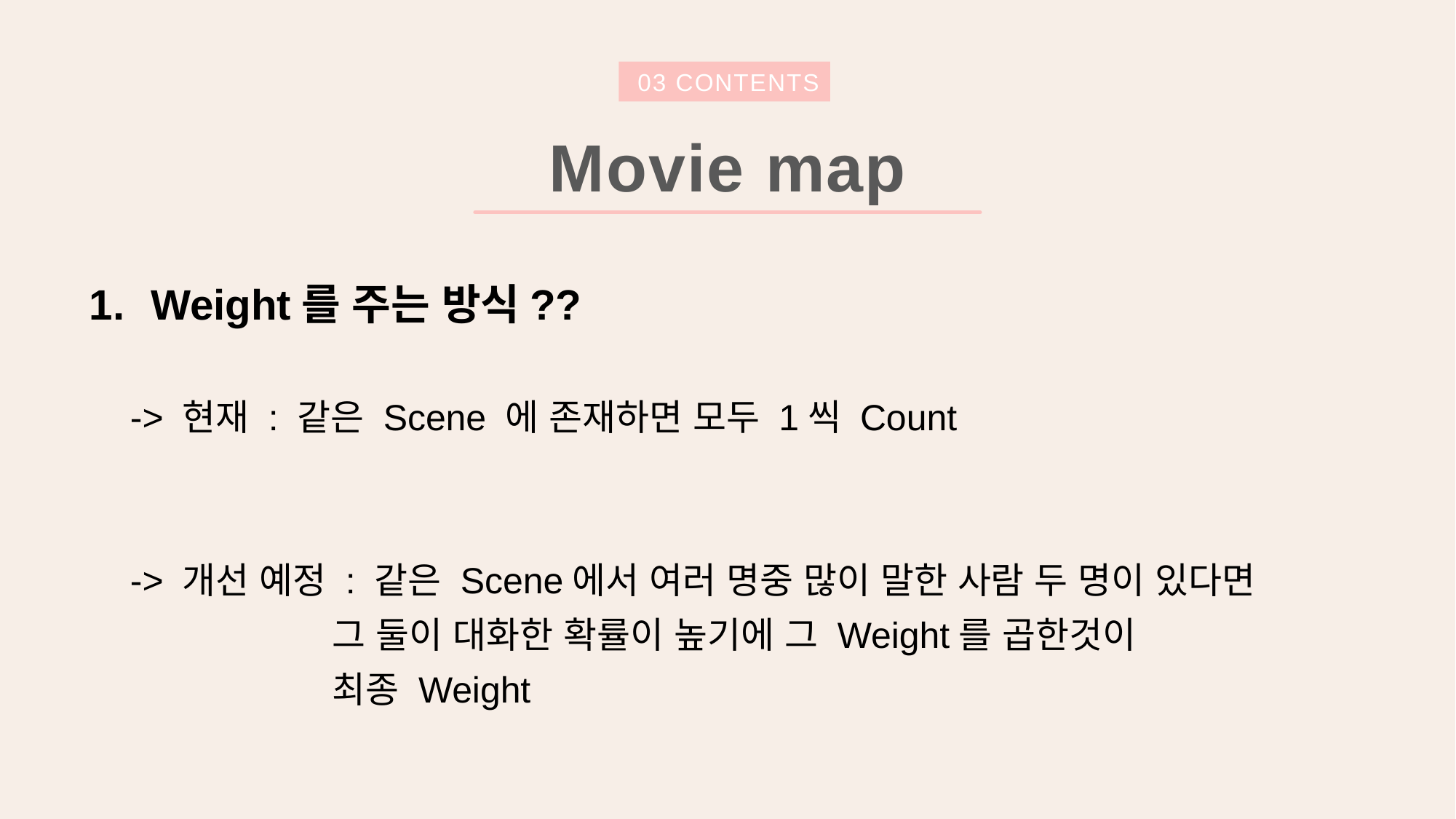

03 CONTENTS
Movie map

Weight를 주는 방식??

    -> 현재 : 같은 Scene 에 존재하면 모두 1씩 Count

    -> 개선 예정 : 같은 Scene에서 여러 명중 많이 말한 사람 두 명이 있다면
                       그 둘이 대화한 확률이 높기에 그 Weight를 곱한것이
                       최종 Weight